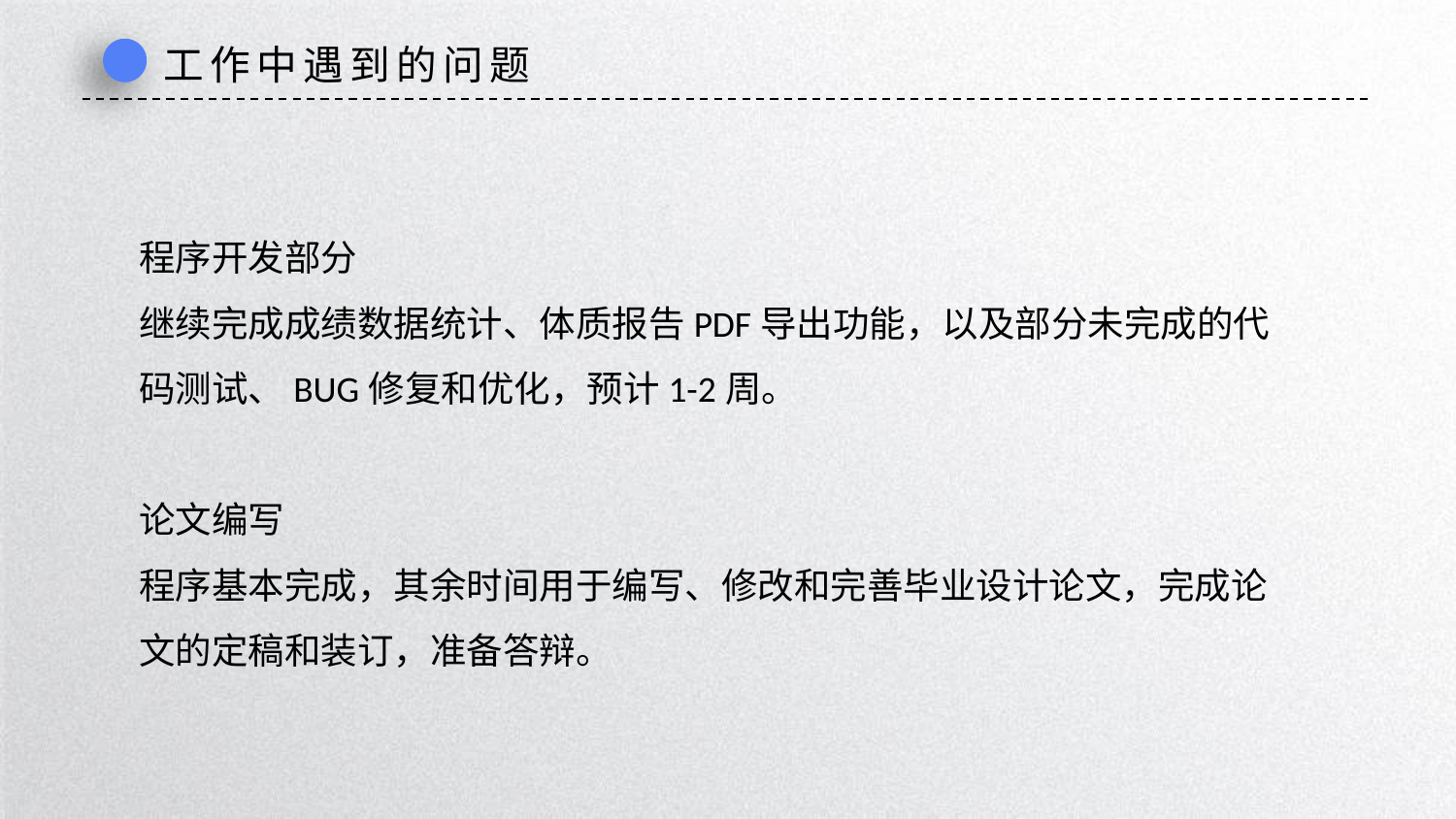

工作中遇到的问题

程序开发部分
继续完成成绩数据统计、体质报告PDF导出功能，以及部分未完成的代码测试、BUG修复和优化，预计1-2周。

论文编写
程序基本完成，其余时间用于编写、修改和完善毕业设计论文，完成论文的定稿和装订，准备答辩。